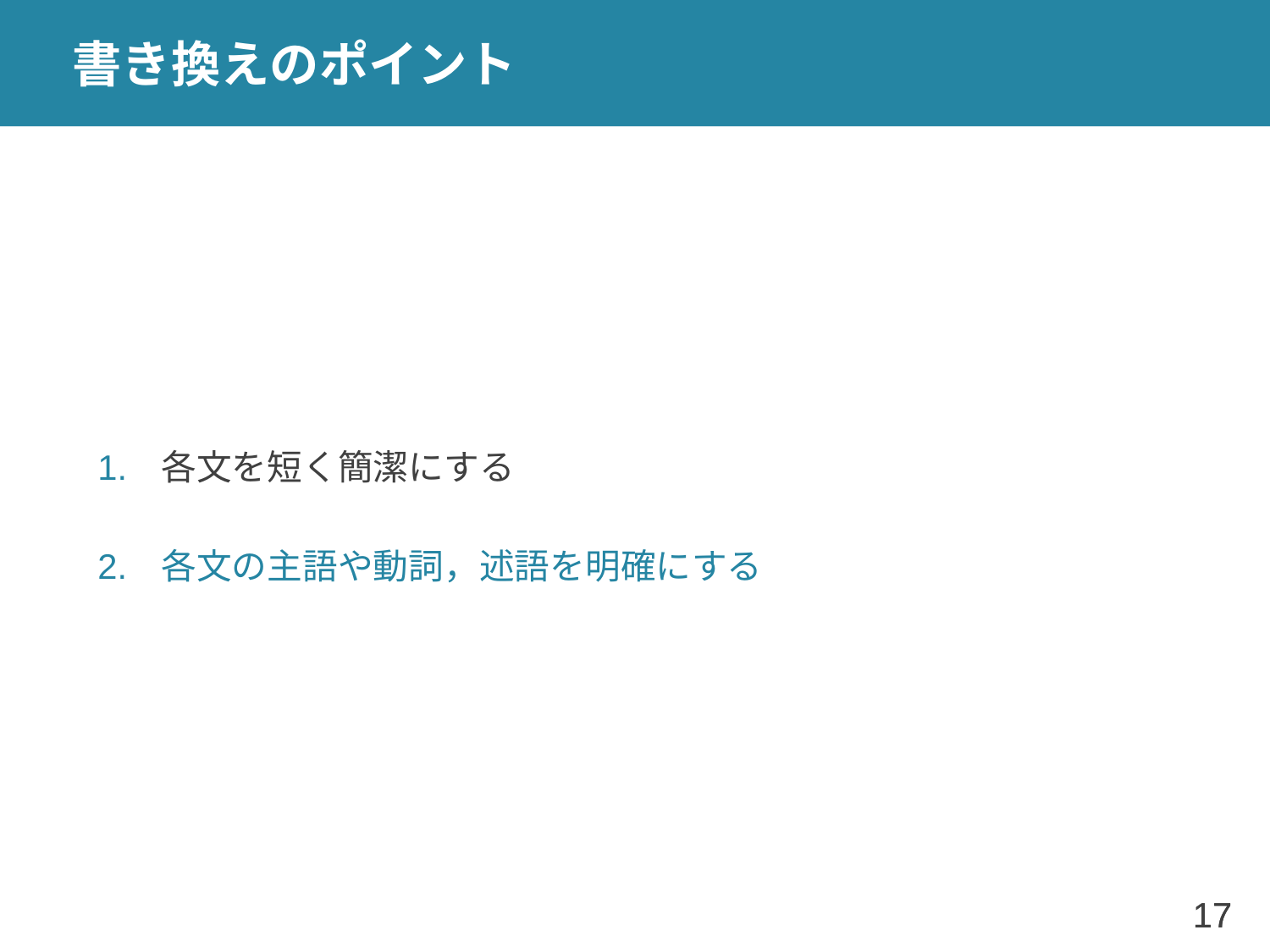

# 書き換えのポイント
各文を短く簡潔にする
各文の主語や動詞，述語を明確にする